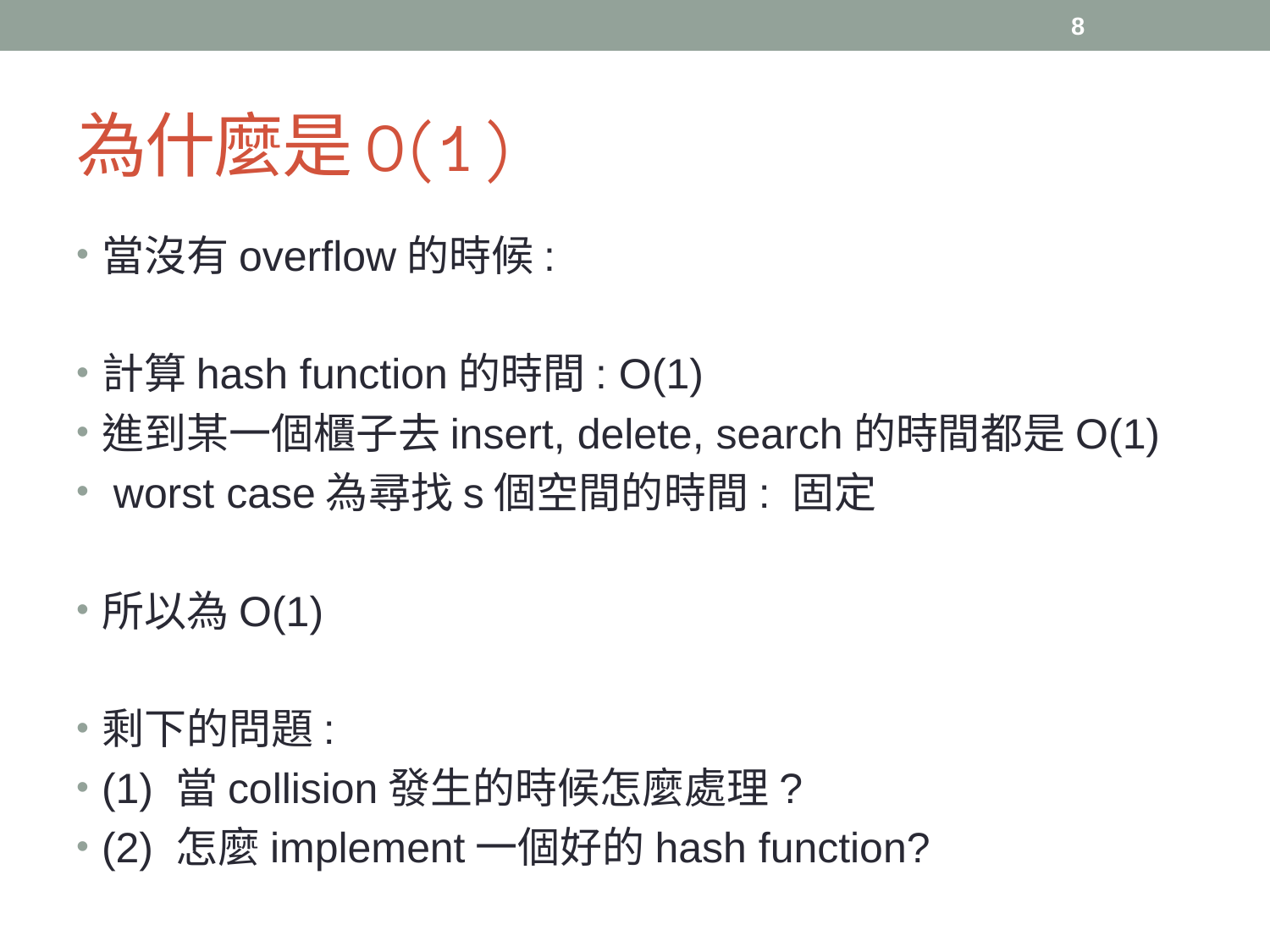

8
# 為什麼是O(1)
當沒有overflow的時候:

計算hash function的時間: O(1)
進到某一個櫃子去insert, delete, search的時間都是O(1)
 worst case為尋找s個空間的時間: 固定

所以為O(1)

剩下的問題:
(1) 當collision發生的時候怎麼處理?
(2) 怎麼implement一個好的hash function?